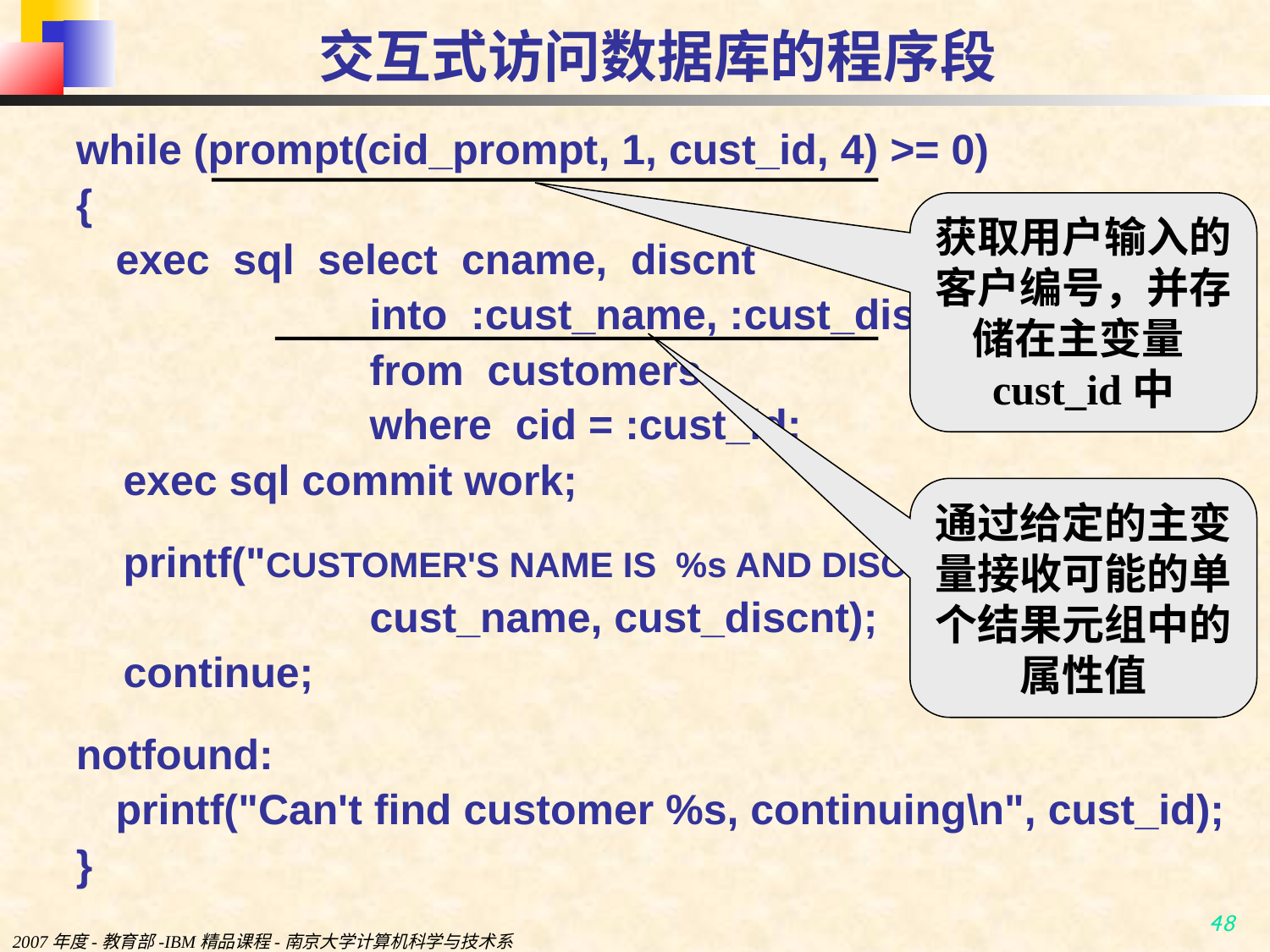

# 交互式访问数据库的程序段
while (prompt(cid_prompt, 1, cust_id, 4) >= 0)
{
	exec  sql  select  cname,  discnt
			into  :cust_name, :cust_discnt
			from  customers
			where  cid = :cust_id;
    exec sql commit work;

    printf("CUSTOMER'S NAME IS  %s AND DISCNT IS  %5.1f\n",
			cust_name, cust_discnt);
    continue;

notfound:
	printf("Can't find customer %s, continuing\n", cust_id);
}

获取用户输入的客户编号，并存储在主变量cust_id中

通过给定的主变量接收可能的单个结果元组中的属性值
48
2007年度-教育部-IBM精品课程-南京大学计算机科学与技术系